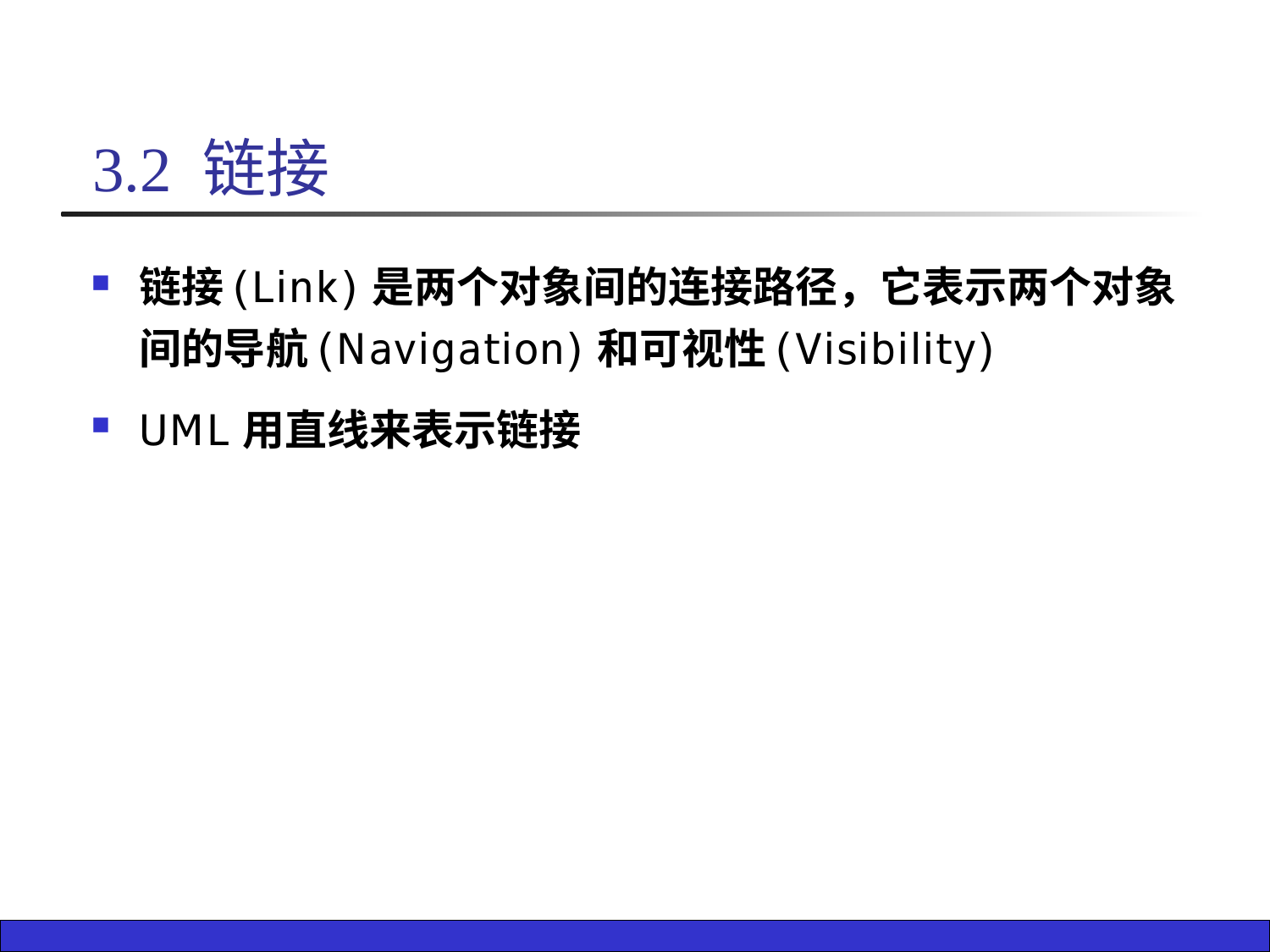

3.2 链接
链接(Link)是两个对象间的连接路径，它表示两个对象间的导航(Navigation)和可视性(Visibility)
UML用直线来表示链接